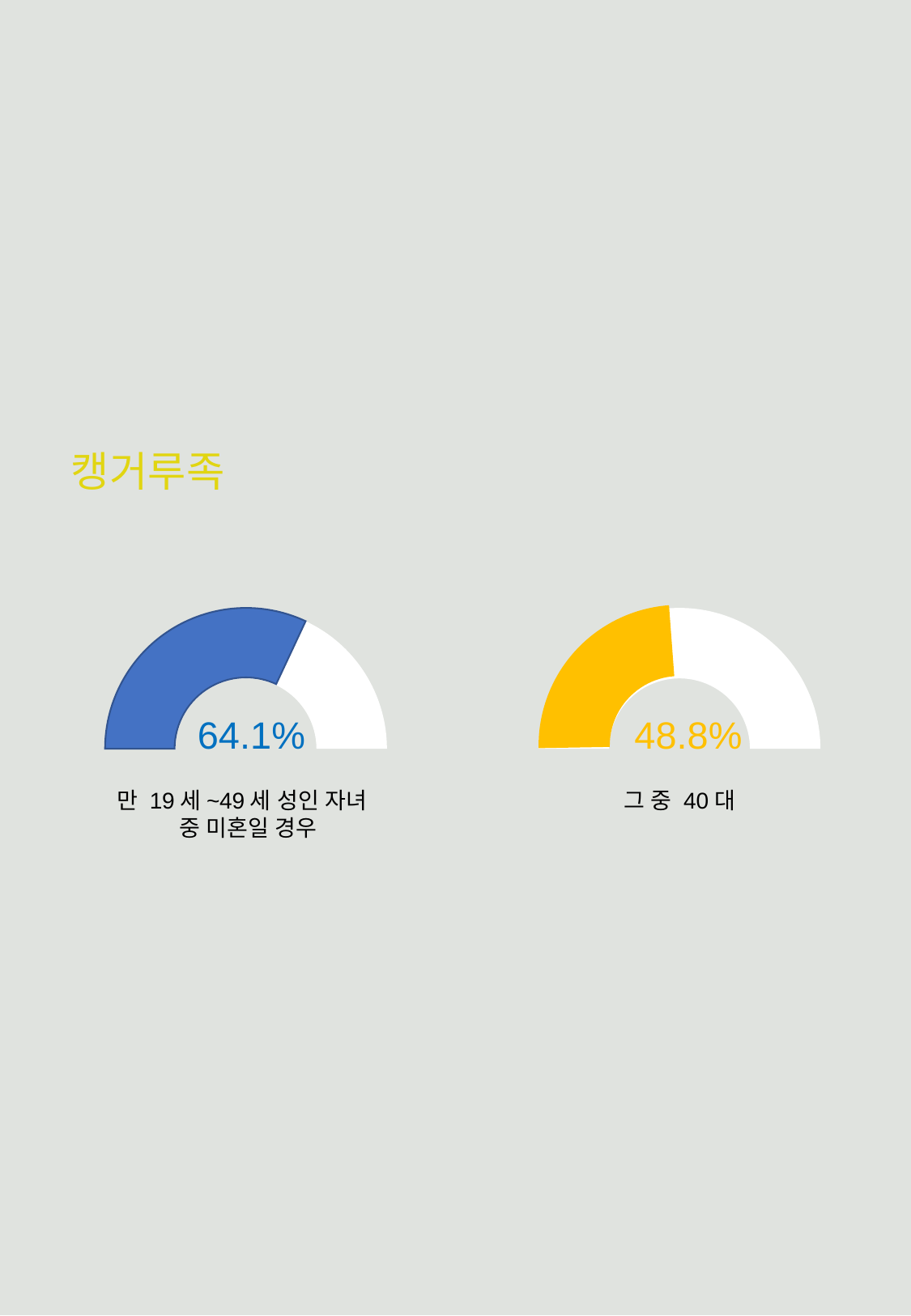

캥거루족

### Chart

| Category |
|---|

64.1%
48.8%
그 중 40대
만 19세~49세 성인 자녀
 중 미혼일 경우